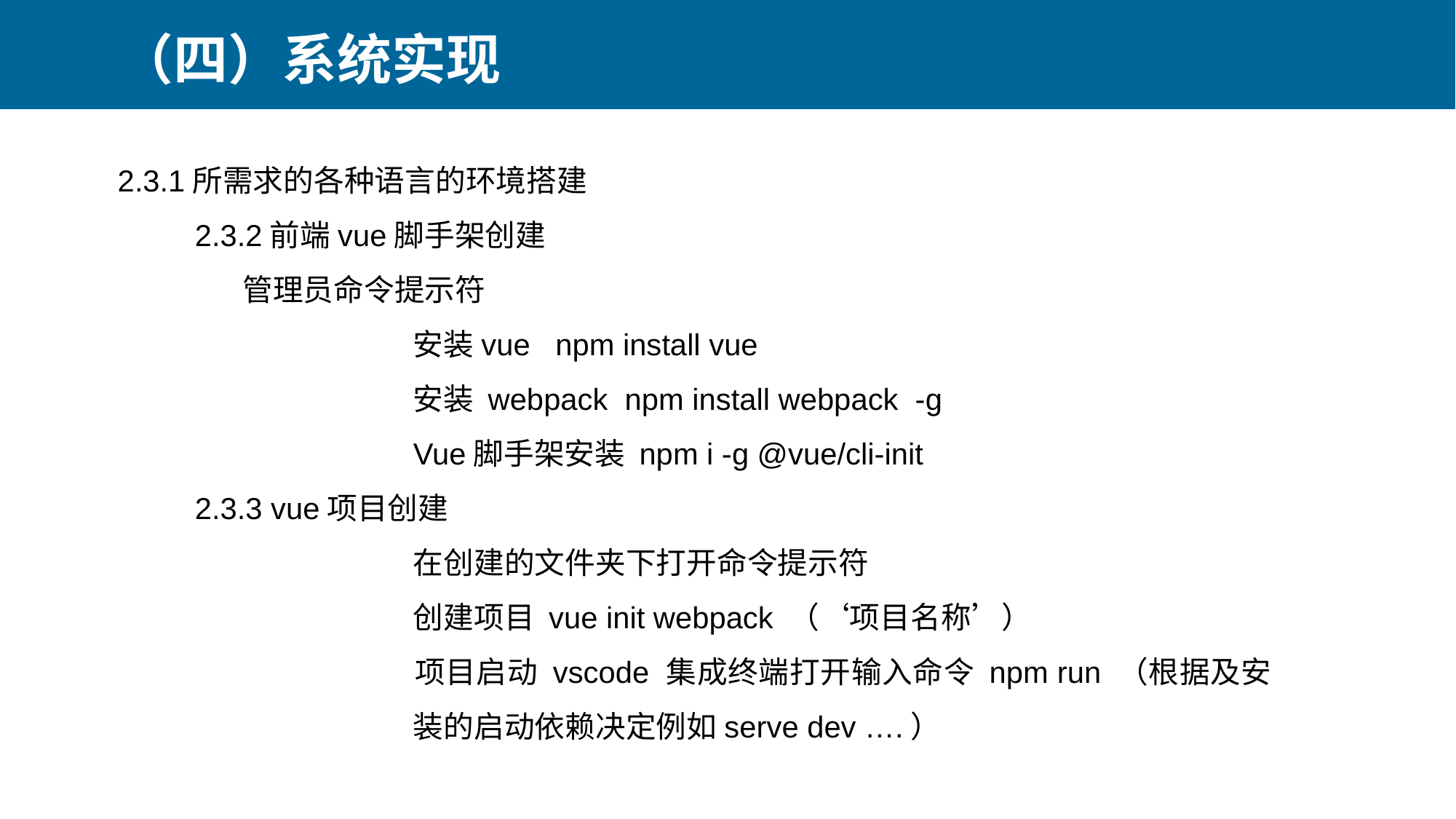

（四）系统实现
2.3.1所需求的各种语言的环境搭建
	2.3.2前端vue脚手架创建
	      管理员命令提示符
			安装vue   npm install vue
			安装 webpack  npm install webpack  -g
			Vue脚手架安装 npm i -g @vue/cli-init
	2.3.3 vue项目创建
			在创建的文件夹下打开命令提示符
			创建项目 vue init webpack （‘项目名称’）
			项目启动 vscode 集成终端打开输入命令 npm run （根据及安				装的启动依赖决定例如serve dev ….）